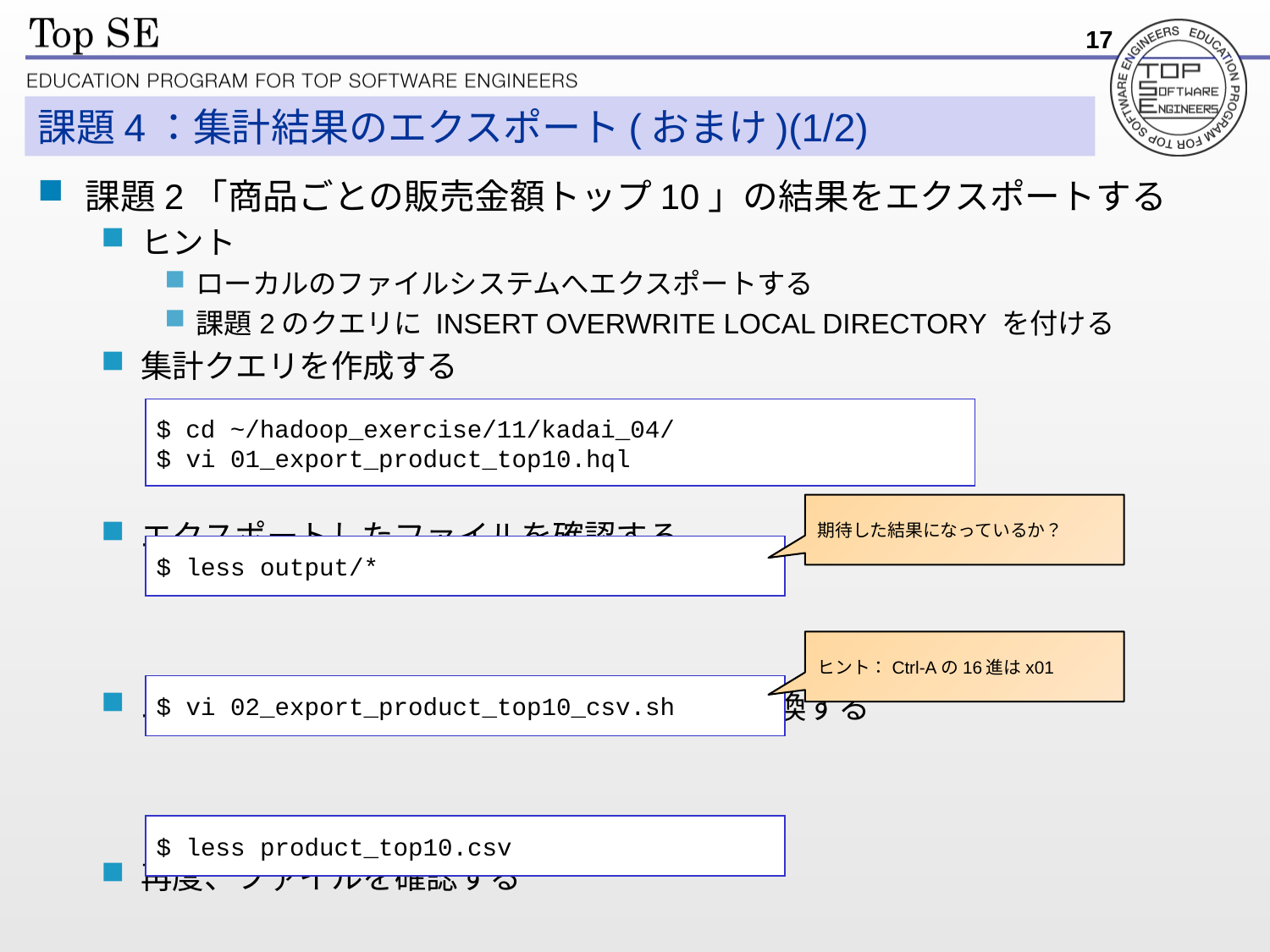

17
# 課題4：集計結果のエクスポート(おまけ)(1/2)
課題2「商品ごとの販売金額トップ10」の結果をエクスポートする
ヒント
ローカルのファイルシステムへエクスポートする
課題2のクエリに INSERT OVERWRITE LOCAL DIRECTORY を付ける
集計クエリを作成する

エクスポートしたファイルを確認する

エクスポートしたファイルをタブ区切りに変換する

再度、ファイルを確認する

$ cd ~/hadoop_exercise/11/kadai_04/
$ vi 01_export_product_top10.hql
期待した結果になっているか？
$ less output/*
ヒント：Ctrl-Aの16進はx01
$ vi 02_export_product_top10_csv.sh
$ less product_top10.csv